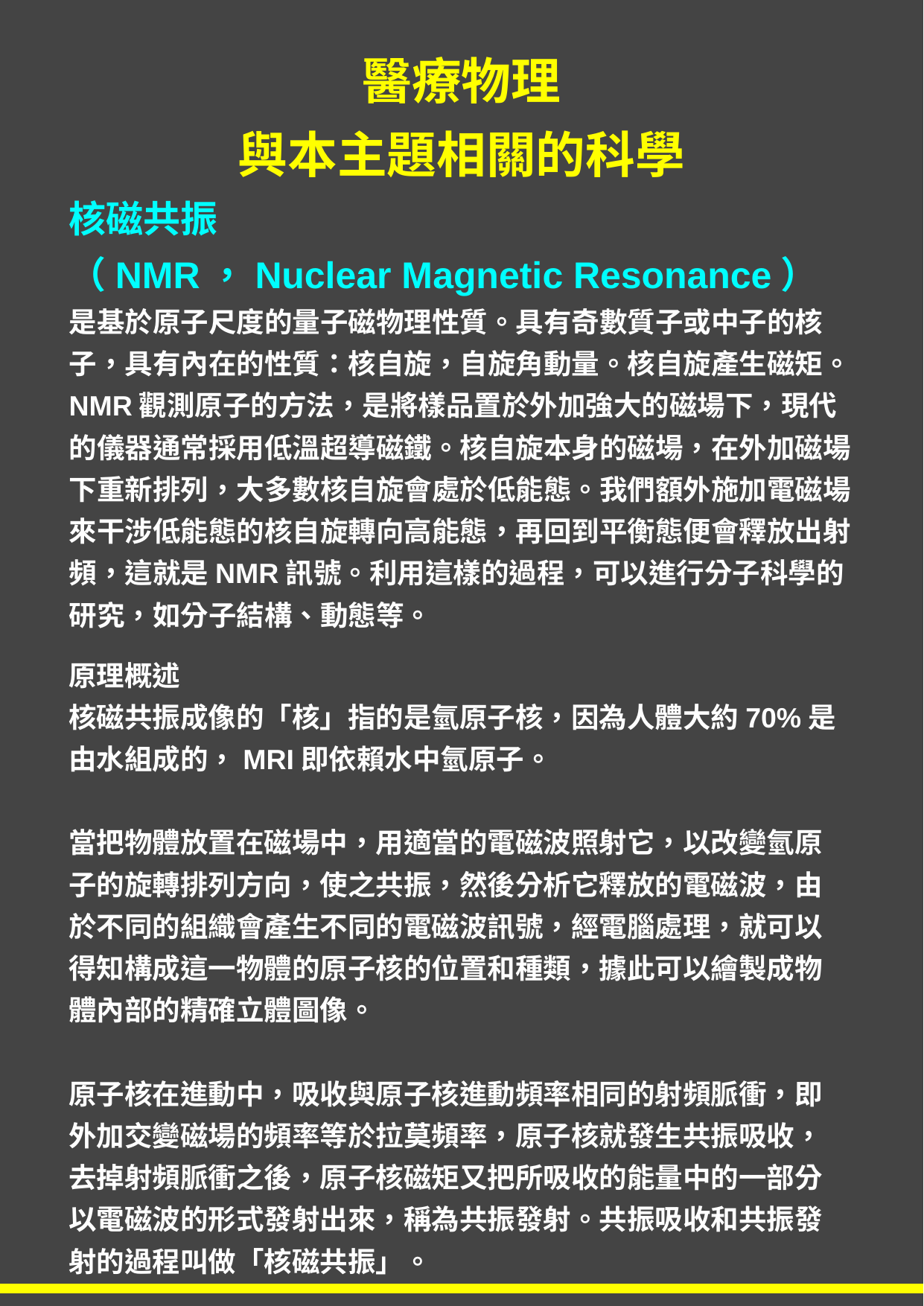

醫療物理
與本主題相關的科學
核磁共振
（NMR，Nuclear Magnetic Resonance）
是基於原子尺度的量子磁物理性質。具有奇數質子或中子的核子，具有內在的性質：核自旋，自旋角動量。核自旋產生磁矩。NMR觀測原子的方法，是將樣品置於外加強大的磁場下，現代的儀器通常採用低溫超導磁鐵。核自旋本身的磁場，在外加磁場下重新排列，大多數核自旋會處於低能態。我們額外施加電磁場來干涉低能態的核自旋轉向高能態，再回到平衡態便會釋放出射頻，這就是NMR訊號。利用這樣的過程，可以進行分子科學的研究，如分子結構、動態等。

原理概述
核磁共振成像的「核」指的是氫原子核，因為人體大約70%是由水組成的，MRI即依賴水中氫原子。

當把物體放置在磁場中，用適當的電磁波照射它，以改變氫原子的旋轉排列方向，使之共振，然後分析它釋放的電磁波，由於不同的組織會產生不同的電磁波訊號，經電腦處理，就可以得知構成這一物體的原子核的位置和種類，據此可以繪製成物體內部的精確立體圖像。

原子核在進動中，吸收與原子核進動頻率相同的射頻脈衝，即外加交變磁場的頻率等於拉莫頻率，原子核就發生共振吸收，去掉射頻脈衝之後，原子核磁矩又把所吸收的能量中的一部分以電磁波的形式發射出來，稱為共振發射。共振吸收和共振發射的過程叫做「核磁共振」。